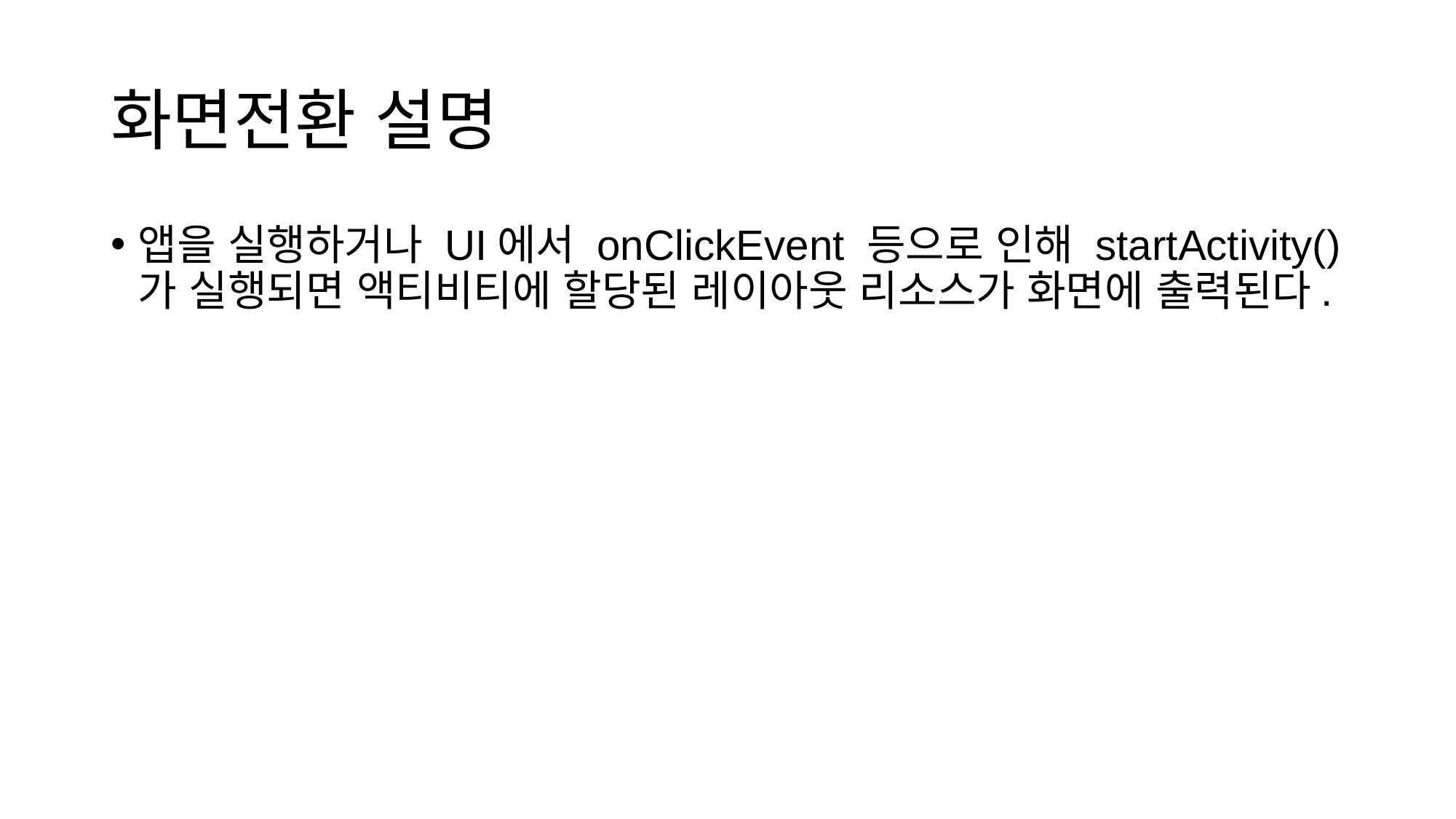

# 화면전환 설명
앱을 실행하거나 UI에서 onClickEvent 등으로 인해 startActivity()가 실행되면 액티비티에 할당된 레이아웃 리소스가 화면에 출력된다.